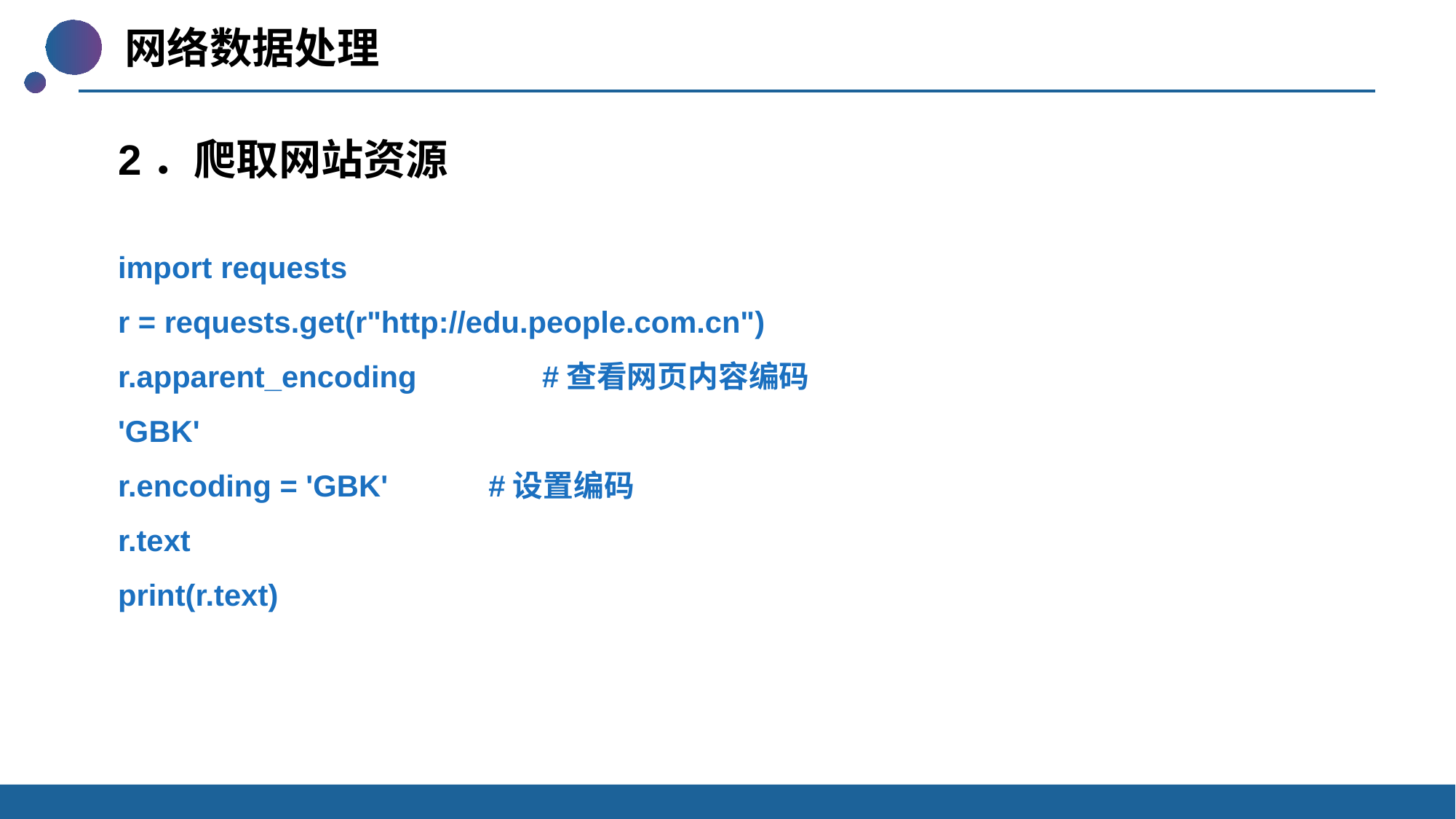

网络数据处理

2．爬取网站资源
import requests
r = requests.get(r"http://edu.people.com.cn")
r.apparent_encoding               #查看网页内容编码
'GBK'
r.encoding = 'GBK'            #设置编码
r.text
print(r.text)